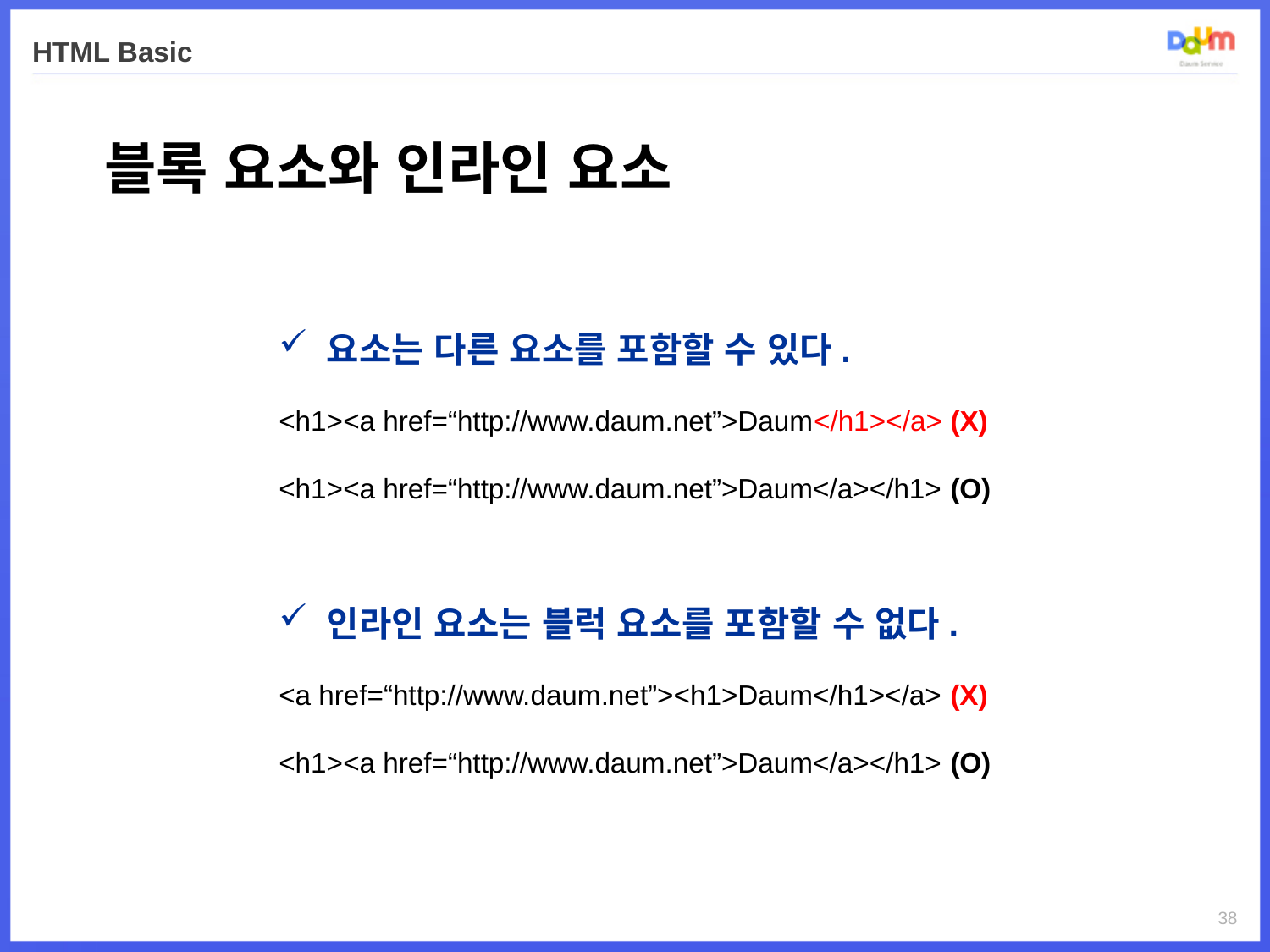

# HTML Basic
블록 요소와 인라인 요소
 요소는 다른 요소를 포함할 수 있다.
<h1><a href=“http://www.daum.net”>Daum</h1></a> (X)
<h1><a href=“http://www.daum.net”>Daum</a></h1> (O)
 인라인 요소는 블럭 요소를 포함할 수 없다.
<a href=“http://www.daum.net”><h1>Daum</h1></a> (X)
<h1><a href=“http://www.daum.net”>Daum</a></h1> (O)
38